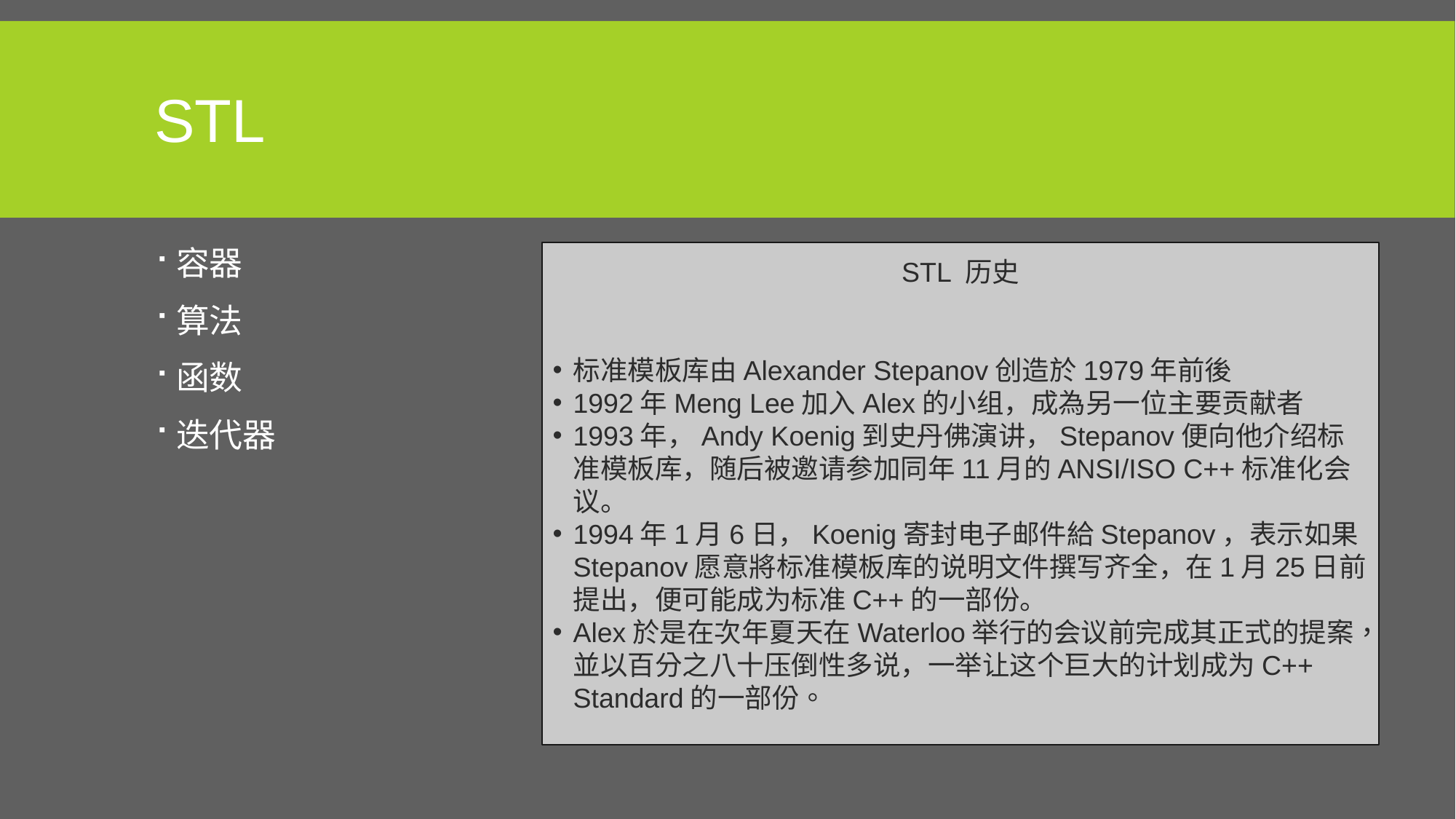

# STL
容器
算法
函数
迭代器
STL 历史

标准模板库由Alexander Stepanov创造於1979年前後
1992年Meng Lee加入Alex的小组，成為另一位主要贡献者
1993年，Andy Koenig到史丹佛演讲，Stepanov便向他介绍标准模板库，随后被邀请参加同年11月的ANSI/ISO C++标准化会议。
1994年1月6日，Koenig寄封电子邮件給Stepanov，表示如果Stepanov愿意將标准模板库的说明文件撰写齐全，在1月25日前提出，便可能成为标准C++的一部份。
Alex於是在次年夏天在Waterloo举行的会议前完成其正式的提案，並以百分之八十压倒性多说，一举让这个巨大的计划成为C++ Standard的一部份。